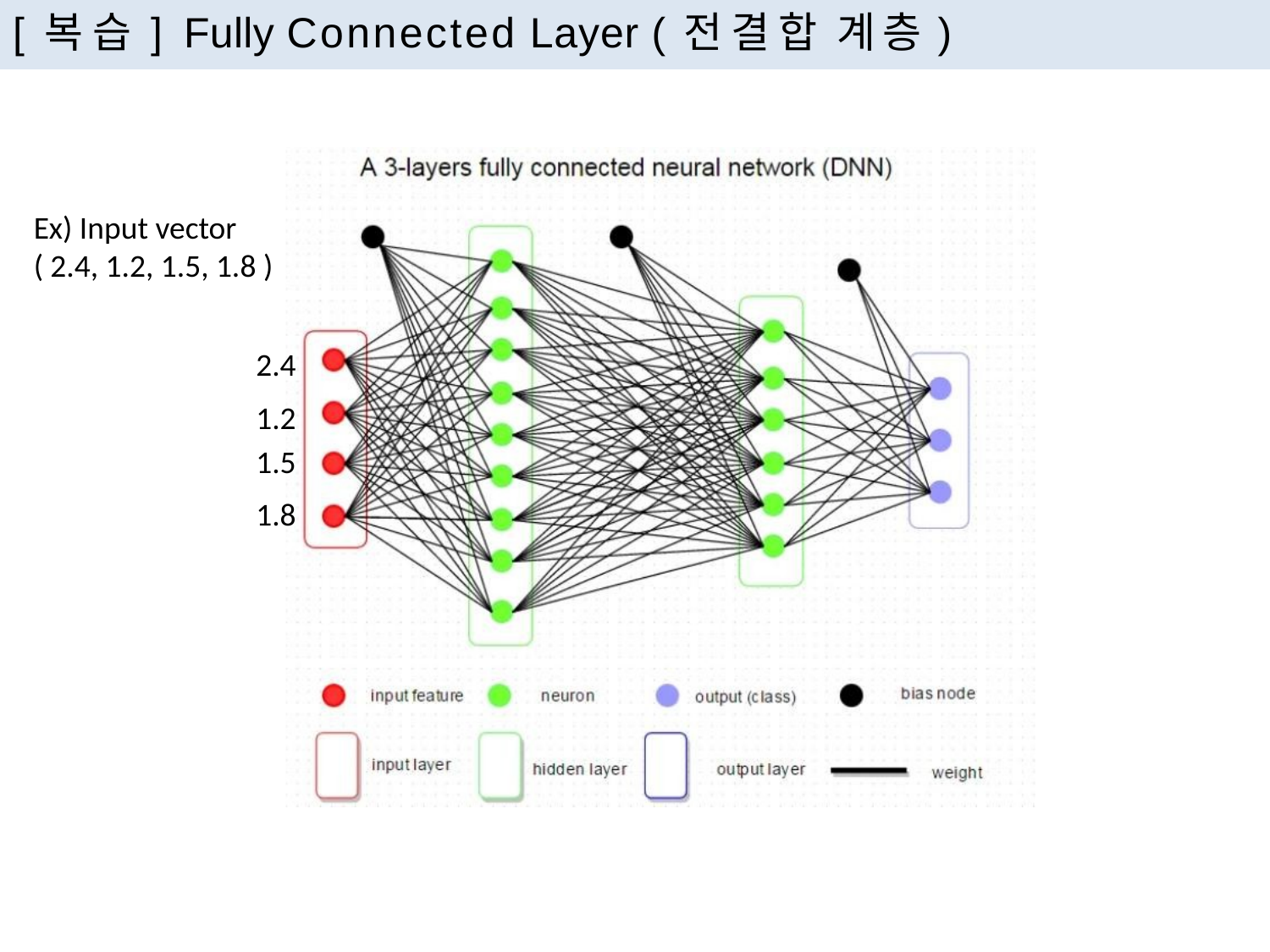

# [복습] Fully Connected Layer (전결합 계층)

Ex) Input vector
( 2.4, 1.2, 1.5, 1.8 )
2.4
1.2
1.5
1.8